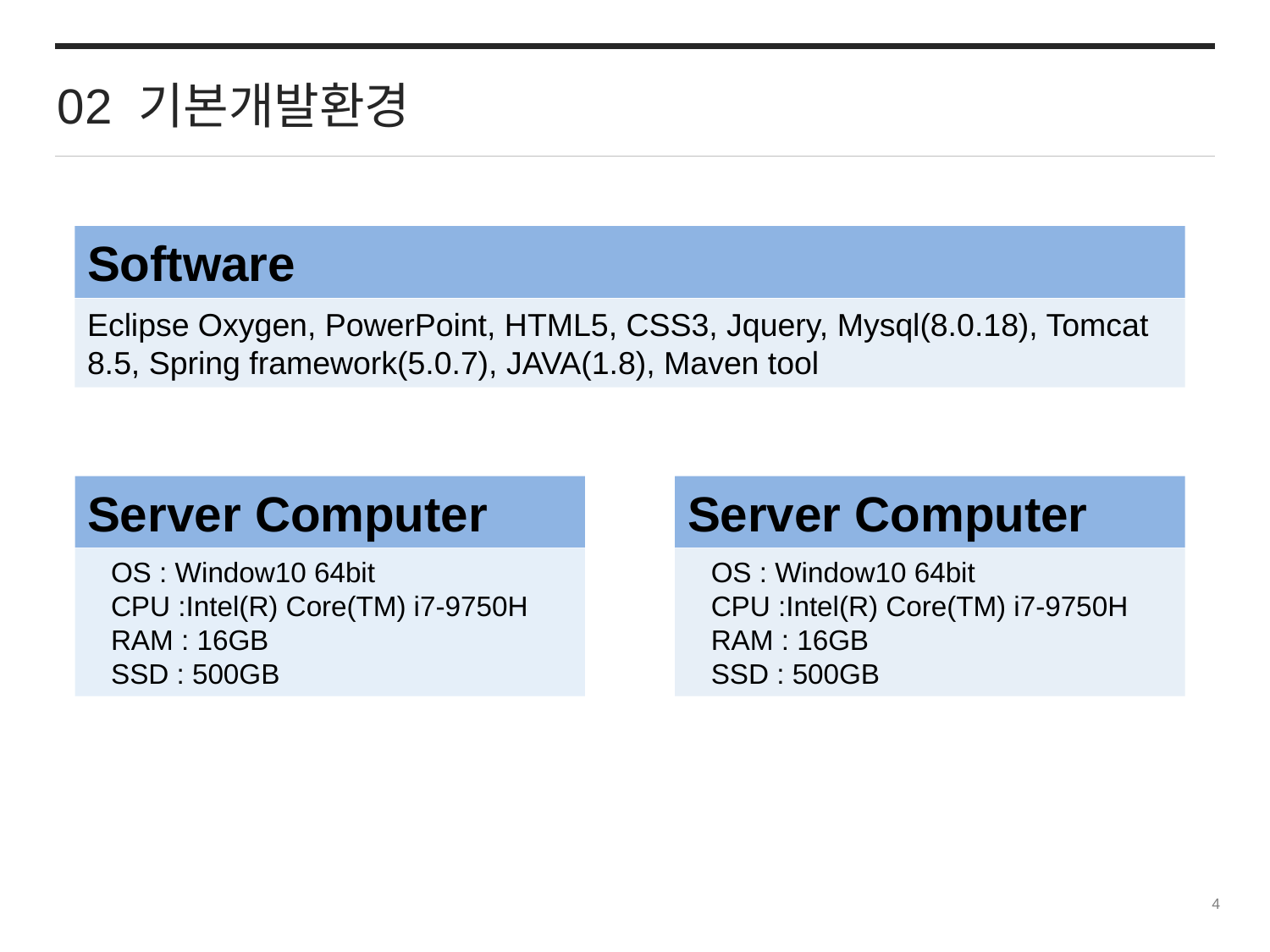

02 기본개발환경
Software
Eclipse Oxygen, PowerPoint, HTML5, CSS3, Jquery, Mysql(8.0.18), Tomcat 8.5, Spring framework(5.0.7), JAVA(1.8), Maven tool
Server Computer
Server Computer
   OS : Window10 64bit
   CPU :Intel(R) Core(TM) i7-9750H
   RAM : 16GB
   SSD : 500GB
   OS : Window10 64bit
   CPU :Intel(R) Core(TM) i7-9750H
   RAM : 16GB
   SSD : 500GB